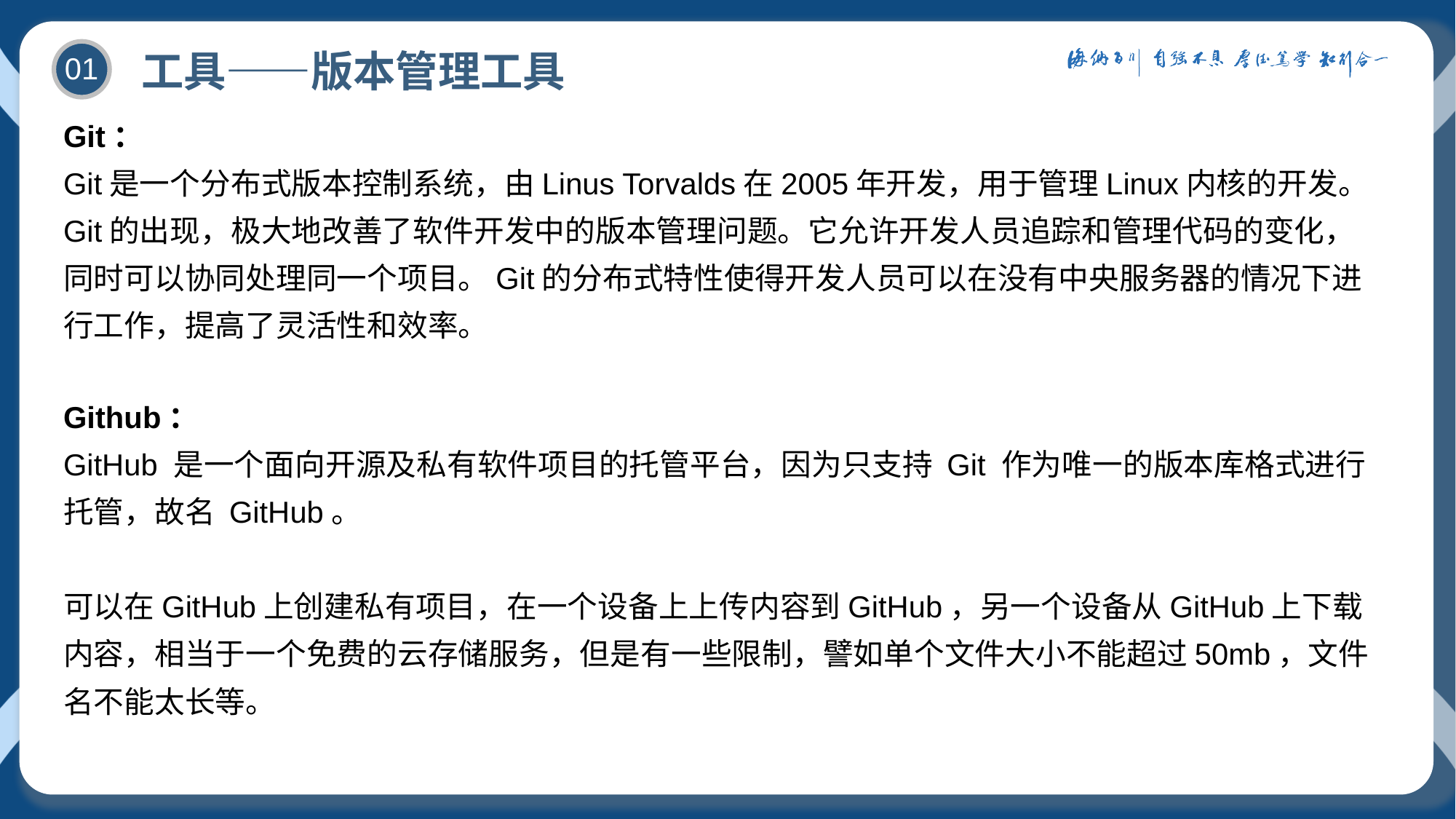

工具——版本管理工具

01
Git：
Git是一个分布式版本控制系统，由Linus Torvalds在2005年开发，用于管理Linux内核的开发。Git的出现，极大地改善了软件开发中的版本管理问题。它允许开发人员追踪和管理代码的变化，同时可以协同处理同一个项目。Git的分布式特性使得开发人员可以在没有中央服务器的情况下进行工作，提高了灵活性和效率。
Github：
GitHub 是一个面向开源及私有软件项目的托管平台，因为只支持 Git 作为唯一的版本库格式进行托管，故名 GitHub。

可以在GitHub上创建私有项目，在一个设备上上传内容到GitHub，另一个设备从GitHub上下载内容，相当于一个免费的云存储服务，但是有一些限制，譬如单个文件大小不能超过50mb，文件名不能太长等。